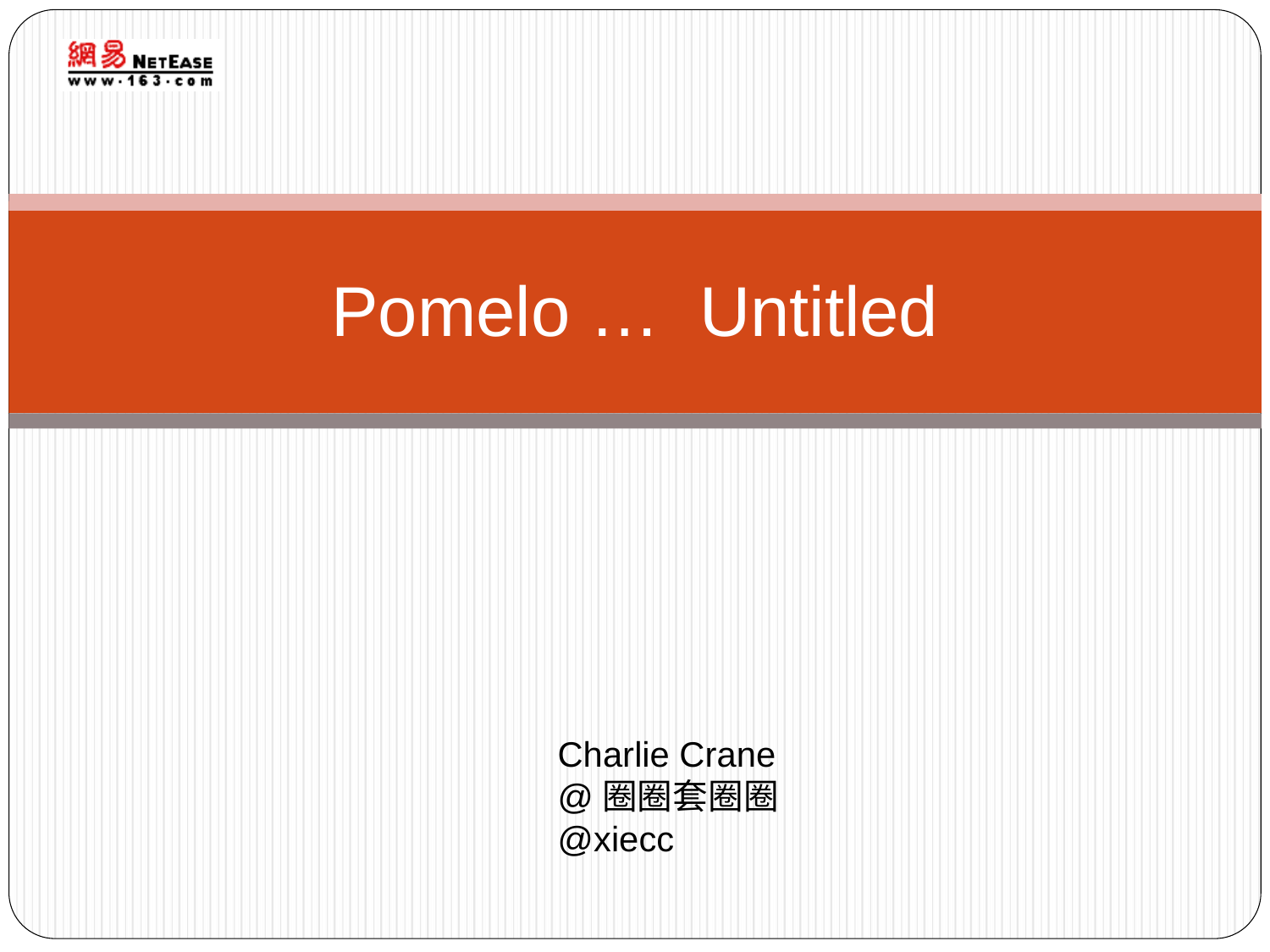

Pomelo …  Untitled
Charlie Crane
@圈圈套圈圈
@xiecc